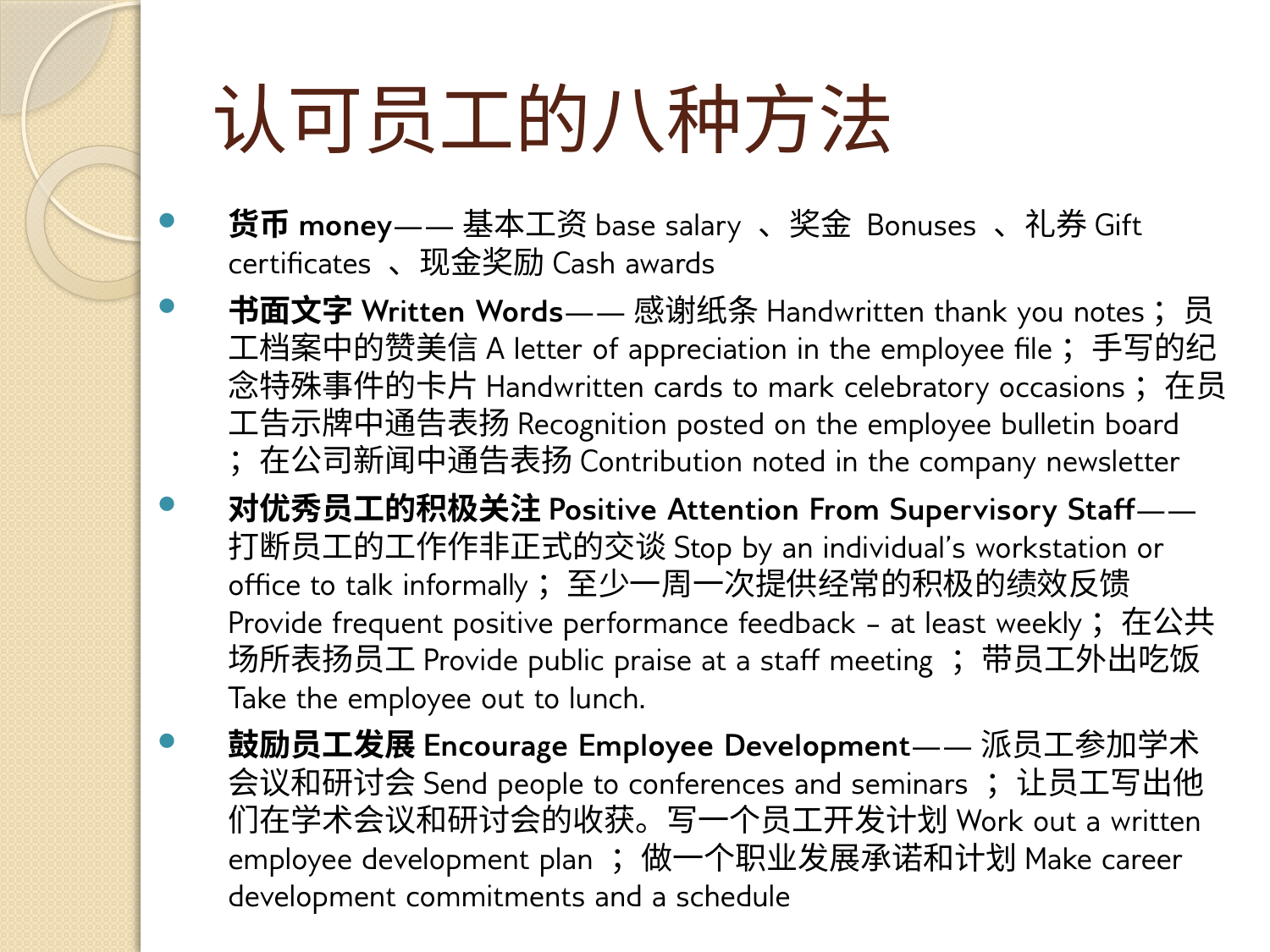

# 认可员工的八种方法
货币money——基本工资base salary 、奖金 Bonuses 、礼券Gift certificates 、现金奖励Cash awards
书面文字Written Words——感谢纸条Handwritten thank you notes；员工档案中的赞美信A letter of appreciation in the employee file；手写的纪念特殊事件的卡片Handwritten cards to mark celebratory occasions；在员工告示牌中通告表扬Recognition posted on the employee bulletin board ；在公司新闻中通告表扬Contribution noted in the company newsletter
对优秀员工的积极关注Positive Attention From Supervisory Staff——打断员工的工作作非正式的交谈Stop by an individual’s workstation or office to talk informally；至少一周一次提供经常的积极的绩效反馈Provide frequent positive performance feedback – at least weekly；在公共场所表扬员工Provide public praise at a staff meeting ；带员工外出吃饭Take the employee out to lunch.
鼓励员工发展Encourage Employee Development——派员工参加学术会议和研讨会Send people to conferences and seminars ；让员工写出他们在学术会议和研讨会的收获。写一个员工开发计划Work out a written employee development plan ；做一个职业发展承诺和计划Make career development commitments and a schedule

43